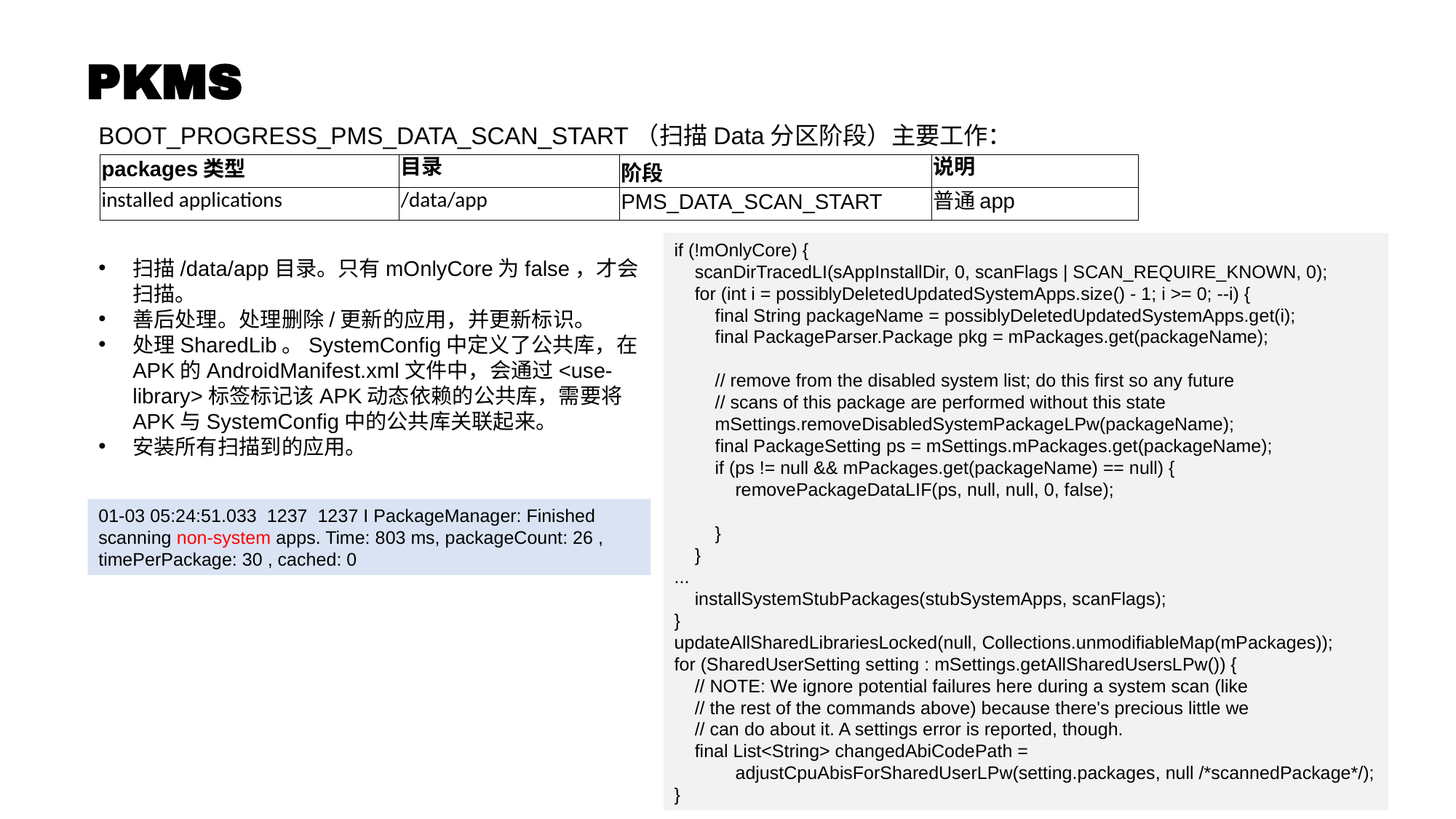

# PKMS
BOOT_PROGRESS_PMS_DATA_SCAN_START（扫描Data分区阶段）主要工作：
| packages类型 | 目录 | 阶段 | 说明 |
| --- | --- | --- | --- |
| installed applications | /data/app | PMS\_DATA\_SCAN\_START | 普通app |
if (!mOnlyCore) {
    scanDirTracedLI(sAppInstallDir, 0, scanFlags | SCAN_REQUIRE_KNOWN, 0);
    for (int i = possiblyDeletedUpdatedSystemApps.size() - 1; i >= 0; --i) {
        final String packageName = possiblyDeletedUpdatedSystemApps.get(i);
        final PackageParser.Package pkg = mPackages.get(packageName);

        // remove from the disabled system list; do this first so any future
        // scans of this package are performed without this state
        mSettings.removeDisabledSystemPackageLPw(packageName);
        final PackageSetting ps = mSettings.mPackages.get(packageName);
        if (ps != null && mPackages.get(packageName) == null) {
            removePackageDataLIF(ps, null, null, 0, false);

        }
    }
...
    installSystemStubPackages(stubSystemApps, scanFlags);
}
updateAllSharedLibrariesLocked(null, Collections.unmodifiableMap(mPackages));
for (SharedUserSetting setting : mSettings.getAllSharedUsersLPw()) {
    // NOTE: We ignore potential failures here during a system scan (like
    // the rest of the commands above) because there's precious little we
    // can do about it. A settings error is reported, though.
    final List<String> changedAbiCodePath =
            adjustCpuAbisForSharedUserLPw(setting.packages, null /*scannedPackage*/);
}
扫描/data/app目录。只有mOnlyCore为false，才会扫描。
善后处理。处理删除/更新的应用，并更新标识。
处理SharedLib。SystemConfig中定义了公共库，在APK的AndroidManifest.xml文件中，会通过<use-library>标签标记该APK动态依赖的公共库，需要将APK与SystemConfig中的公共库关联起来。
安装所有扫描到的应用。
01-03 05:24:51.033  1237  1237 I PackageManager: Finished scanning non-system apps. Time: 803 ms, packageCount: 26 , timePerPackage: 30 , cached: 0